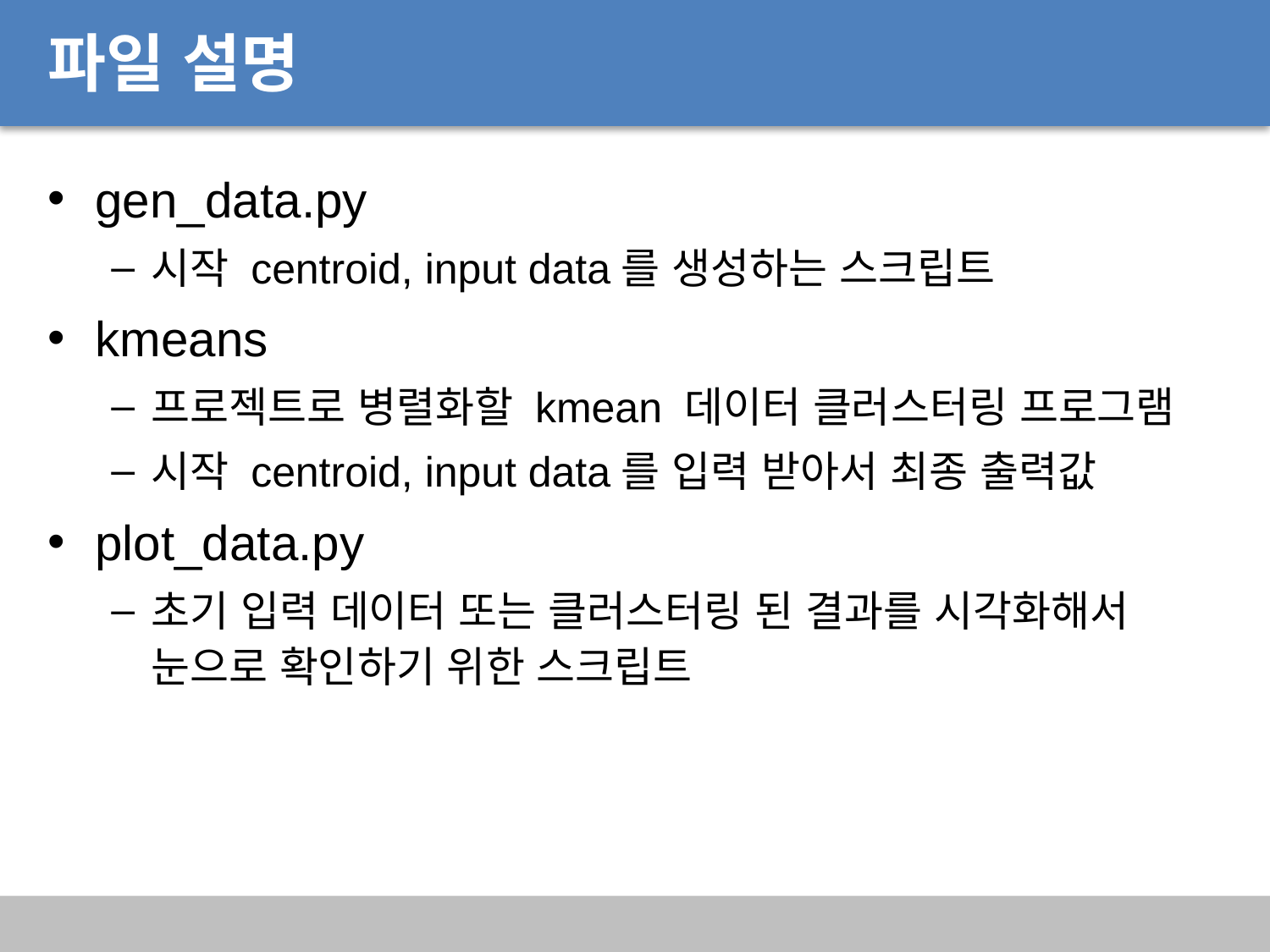

# 파일 설명
gen_data.py
시작 centroid, input data를 생성하는 스크립트
kmeans
프로젝트로 병렬화할 kmean 데이터 클러스터링 프로그램
시작 centroid, input data를 입력 받아서 최종 출력값
plot_data.py
초기 입력 데이터 또는 클러스터링 된 결과를 시각화해서 눈으로 확인하기 위한 스크립트